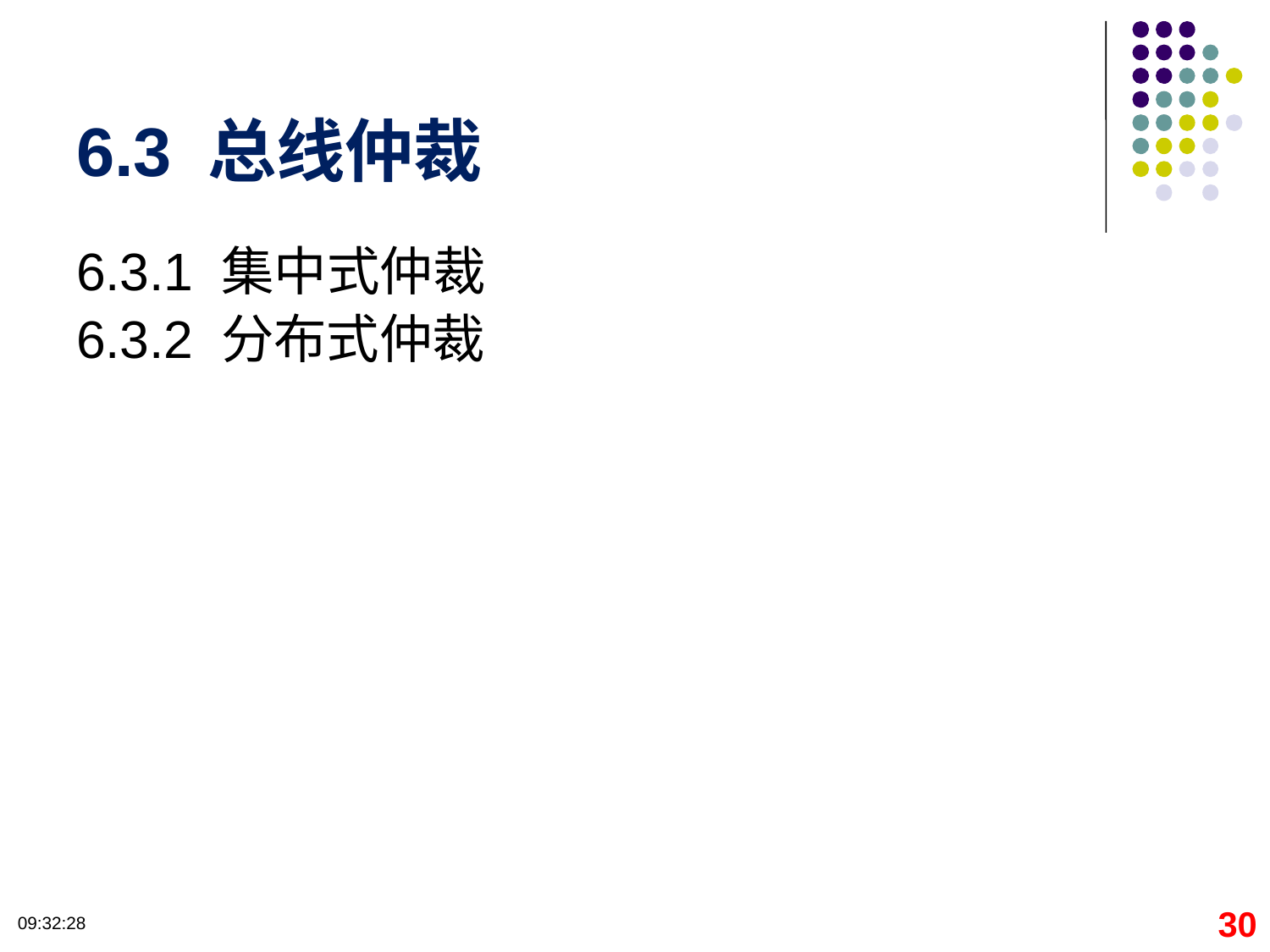

# 6.3 总线仲裁
6.3.1 集中式仲裁
6.3.2 分布式仲裁
30
09:32:28